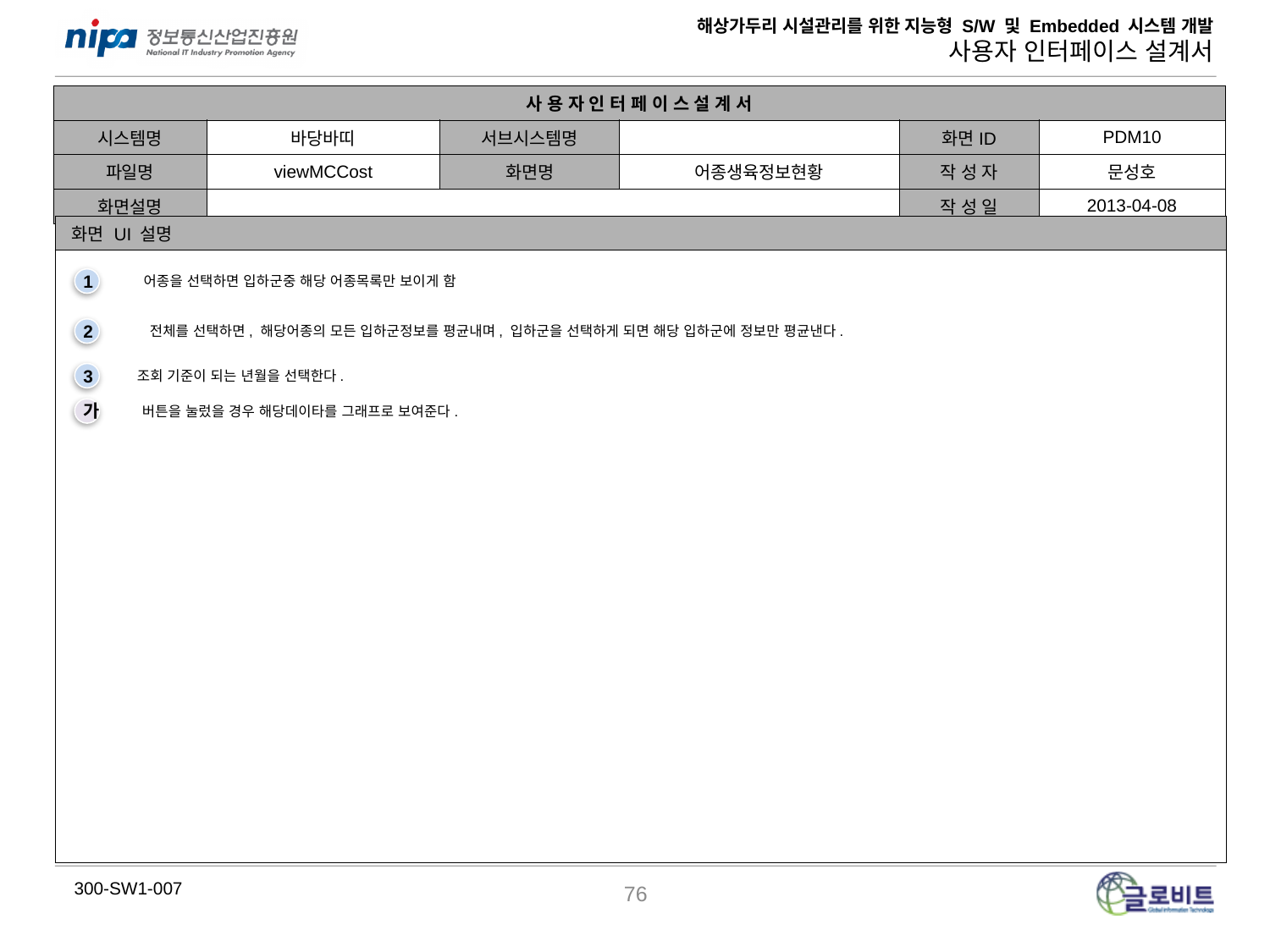

| 사 용 자 인 터 페 이 스 설 계 서 |  |  |  |  |  |
| --- | --- | --- | --- | --- | --- |
| 시스템명 | 바당바띠 | 서브시스템명 |  | 화면ID | PDM10 |
| 파일명 | viewMCCost | 화면명 | 어종생육정보현황 | 작 성 자 | 문성호 |
| 화면설명 |  |  |  | 작 성 일 | 2013-04-08 |
| 화면 UI 설명 |
| --- |
|  |
어종을 선택하면 입하군중 해당 어종목록만 보이게 함
1
전체를 선택하면, 해당어종의 모든 입하군정보를 평균내며, 입하군을 선택하게 되면 해당 입하군에 정보만 평균낸다.
2
조회 기준이 되는 년월을 선택한다.
3
버튼을 눌렀을 경우 해당데이타를 그래프로 보여준다.
가